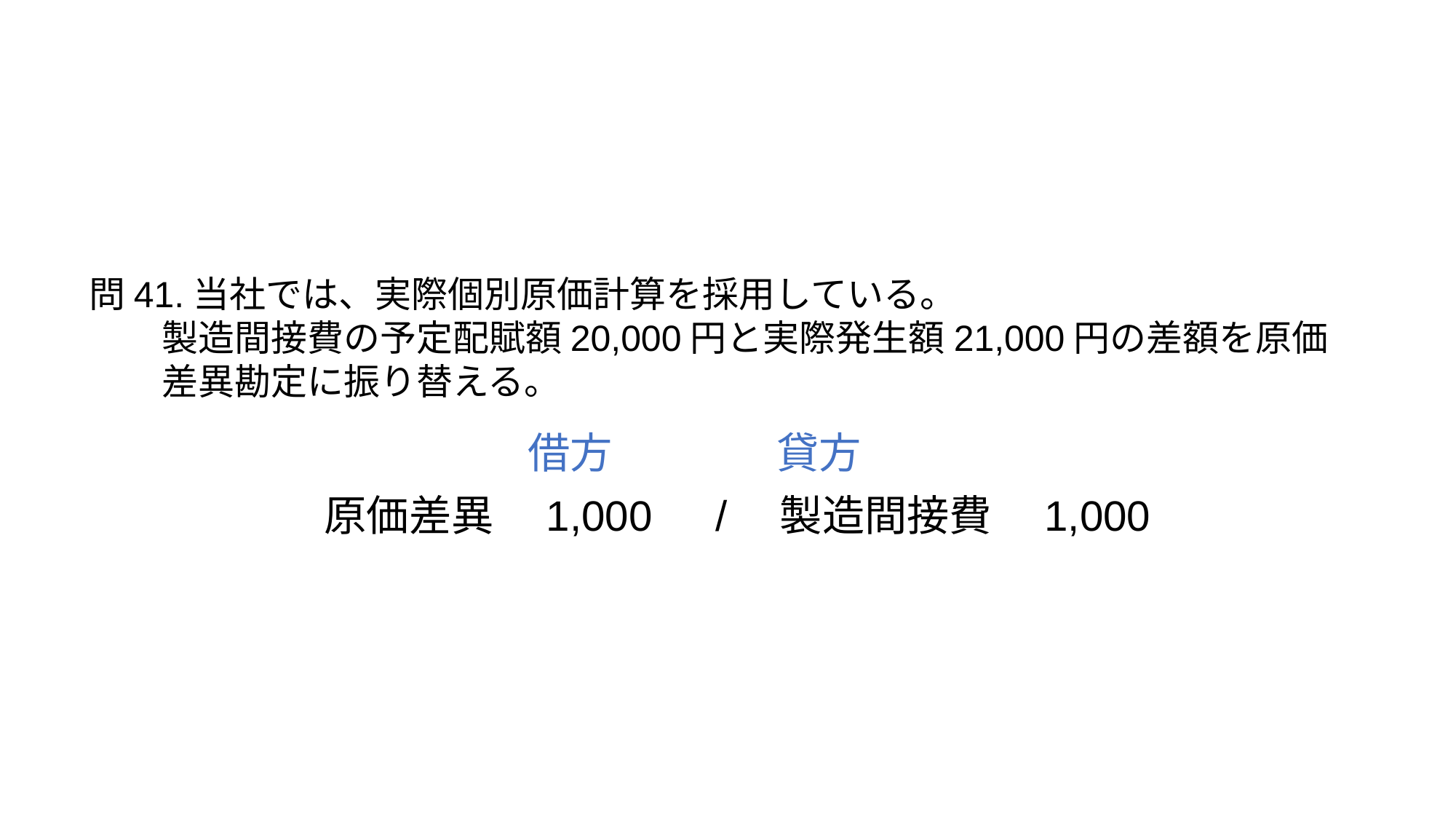

問41.当社では、実際個別原価計算を採用している。
　　製造間接費の予定配賦額20,000円と実際発生額21,000円の差額を原価
　　差異勘定に振り替える。
借方
貸方
原価差異　1,000　/　製造間接費　1,000